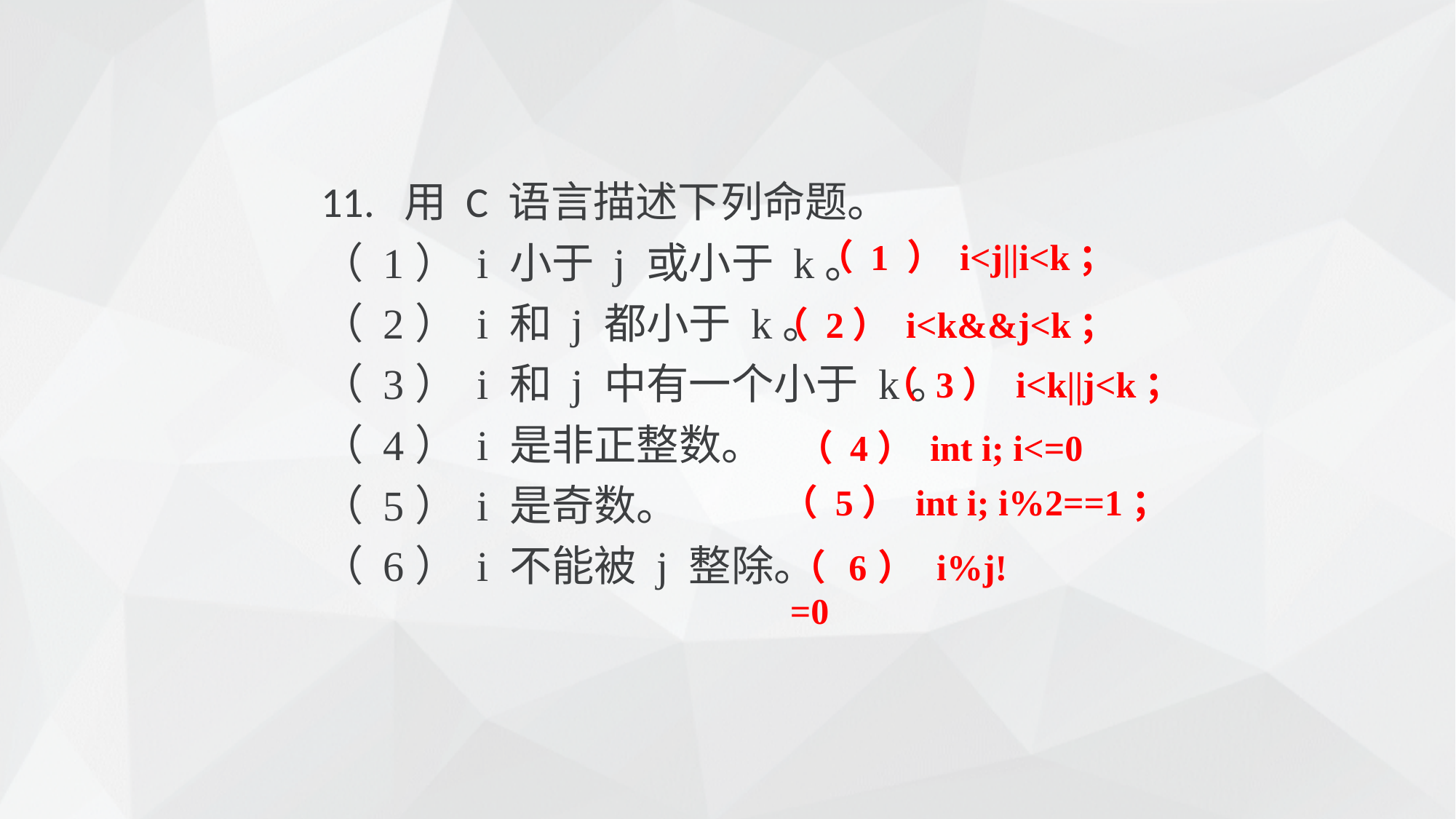

11.  用 C 语言描述下列命题。
（ 1） i 小于 j 或小于 k。
（ 2） i 和 j 都小于 k。
（ 3） i 和 j 中有一个小于 k。
（ 4） i 是非正整数。
（ 5） i 是奇数。
（ 6） i 不能被 j 整除。
（ 1 ） i<j||i<k；
（ 2） i<k&&j<k；
（ 3） i<k||j<k；
（ 4） int i; i<=0
（ 5） int i; i%2==1；
（ 6） i%j!=0